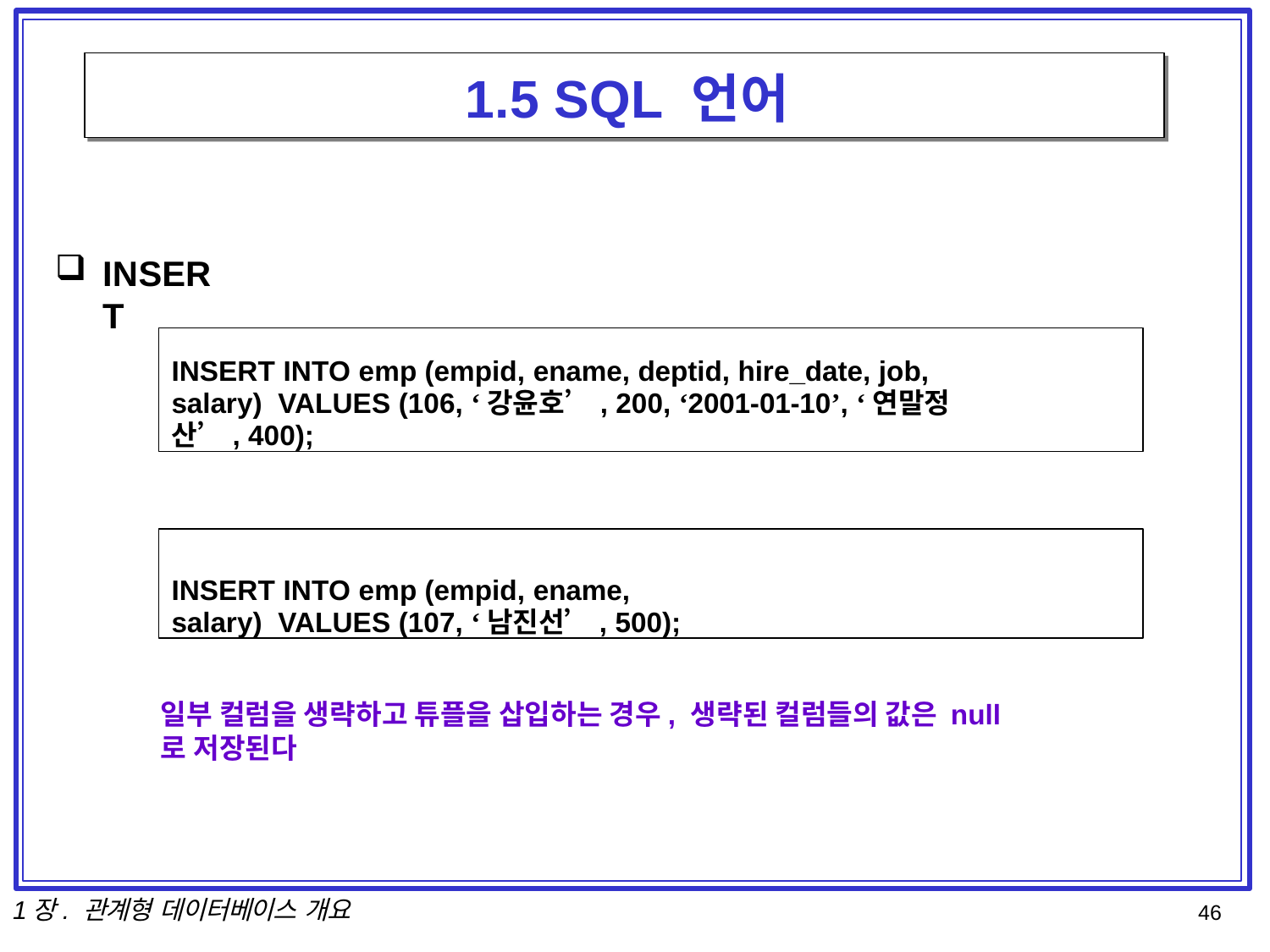

# 1.5 SQL 언어
INSERT
INSERT INTO emp (empid, ename, deptid, hire_date, job, salary)  VALUES (106, ‘강윤호’, 200, ‘2001-01-10’, ‘연말정산’, 400);

INSERT INTO emp (empid, ename, salary)  VALUES (107, ‘남진선’, 500);
일부 컬럼을 생략하고 튜플을 삽입하는 경우, 생략된 컬럼들의 값은 null
로 저장된다
1장. 관계형 데이터베이스 개요
46